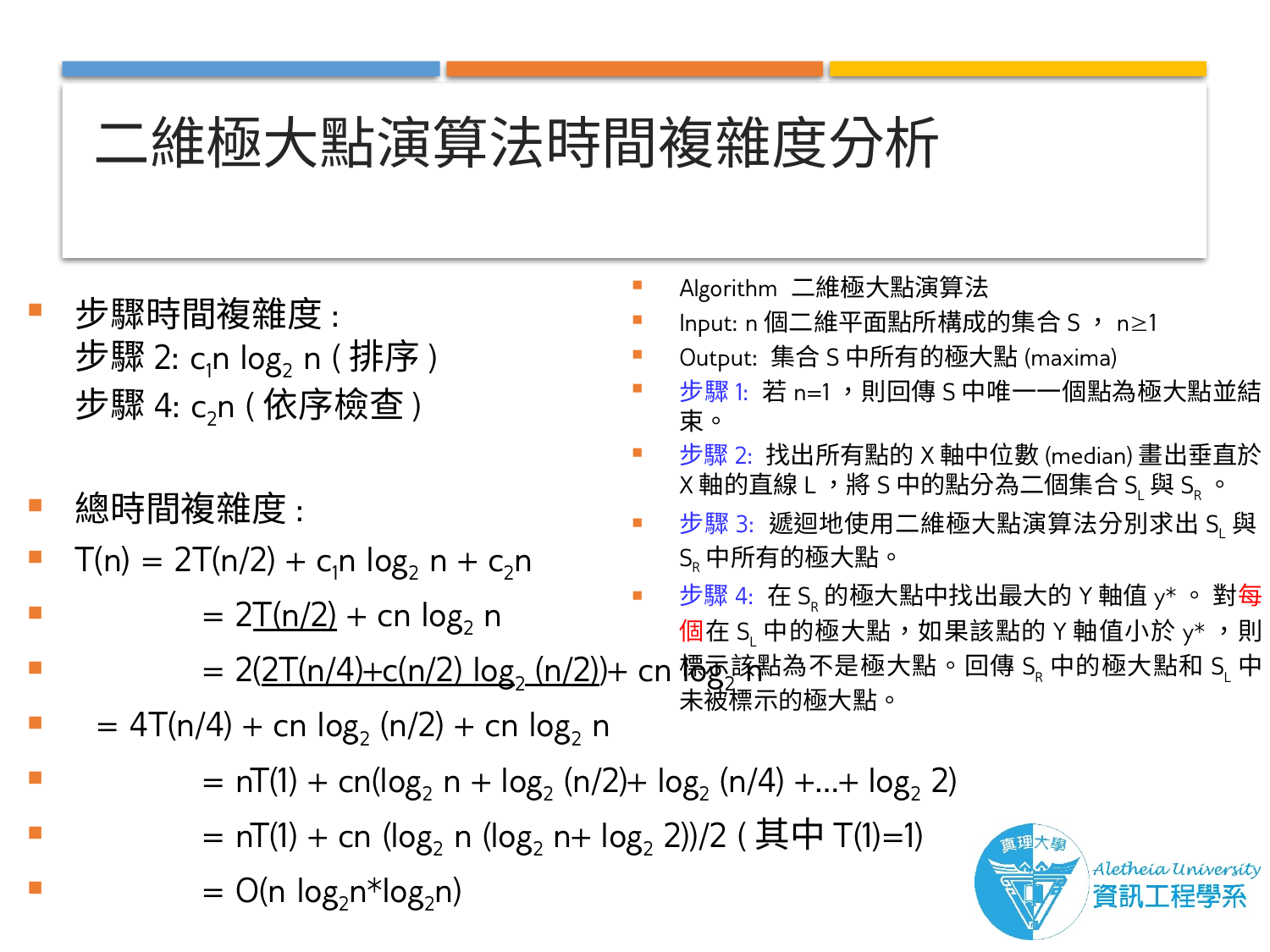

# 二維極大點演算法時間複雜度分析

步驟時間複雜度:
步驟2: c1n log2 n (排序)
步驟4: c2n (依序檢查)

總時間複雜度:
T(n) = 2T(n/2) + c1n log2 n + c2n
	= 2T(n/2) + cn log2 n
	= 2(2T(n/4)+c(n/2) log2 (n/2))+ cn log2 n
  = 4T(n/4) + cn log2 (n/2) + cn log2 n
	= nT(1) + cn(log2 n + log2 (n/2)+ log2 (n/4) +…+ log2 2)
	= nT(1) + cn (log2 n (log2 n+ log2 2))/2 (其中T(1)=1)
	= O(n log2n*log2n)

Algorithm 二維極大點演算法
Input: n個二維平面點所構成的集合S，n≥1
Output: 集合S中所有的極大點(maxima)
步驟1: 若n=1，則回傳S中唯一一個點為極大點並結束。
步驟2: 找出所有點的X軸中位數(median)畫出垂直於X軸的直線L，將S中的點分為二個集合SL與SR。
步驟3: 遞迴地使用二維極大點演算法分別求出SL與SR中所有的極大點。
步驟4: 在SR的極大點中找出最大的Y軸值y*。 對每個在SL中的極大點，如果該點的Y軸值小於y*，則標示該點為不是極大點。回傳SR中的極大點和SL中未被標示的極大點。